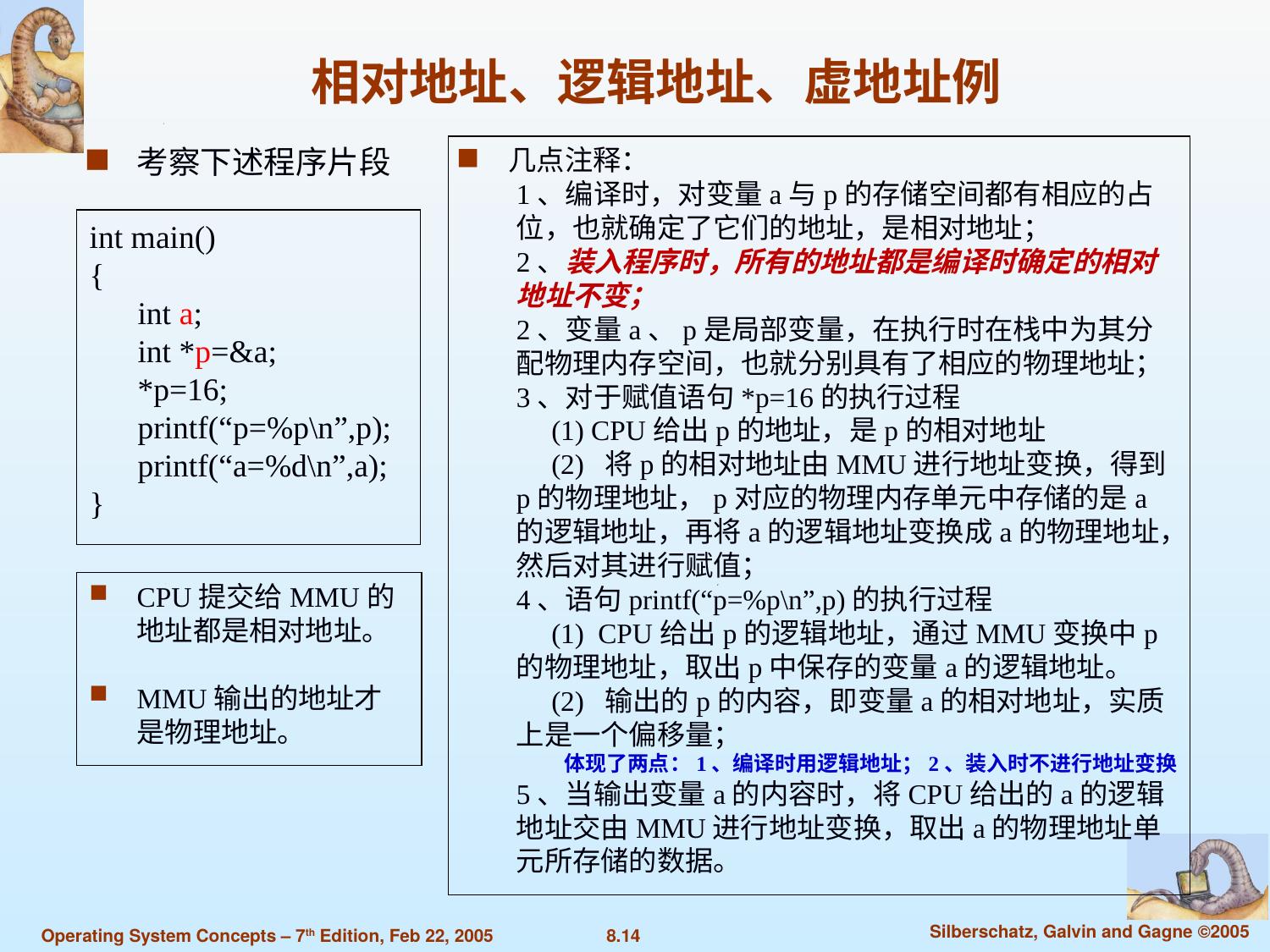

相对地址、逻辑地址、虚地址例
考察下述程序片段
几点注释：
1、编译时，对变量a与p的存储空间都有相应的占位，也就确定了它们的地址，是相对地址；
2、装入程序时，所有的地址都是编译时确定的相对地址不变；
2、变量a、p是局部变量，在执行时在栈中为其分配物理内存空间，也就分别具有了相应的物理地址；
3、对于赋值语句*p=16的执行过程
     (1) CPU给出p的地址，是p的相对地址
     (2)  将p的相对地址由MMU进行地址变换，得到p的物理地址，p对应的物理内存单元中存储的是a的逻辑地址，再将a的逻辑地址变换成a的物理地址，然后对其进行赋值；
4、语句printf(“p=%p\n”,p)的执行过程
     (1)  CPU给出p的逻辑地址，通过MMU变换中p的物理地址，取出p中保存的变量a的逻辑地址。
     (2)  输出的p的内容，即变量a的相对地址，实质上是一个偏移量；
体现了两点：1、编译时用逻辑地址；2、装入时不进行地址变换
5、当输出变量a的内容时，将CPU给出的a的逻辑地址交由MMU进行地址变换，取出a的物理地址单元所存储的数据。

int main()
{
      int a;
      int *p=&a;
      *p=16;
      printf(“p=%p\n”,p);
      printf(“a=%d\n”,a);
}
CPU提交给MMU的地址都是相对地址。

MMU输出的地址才是物理地址。